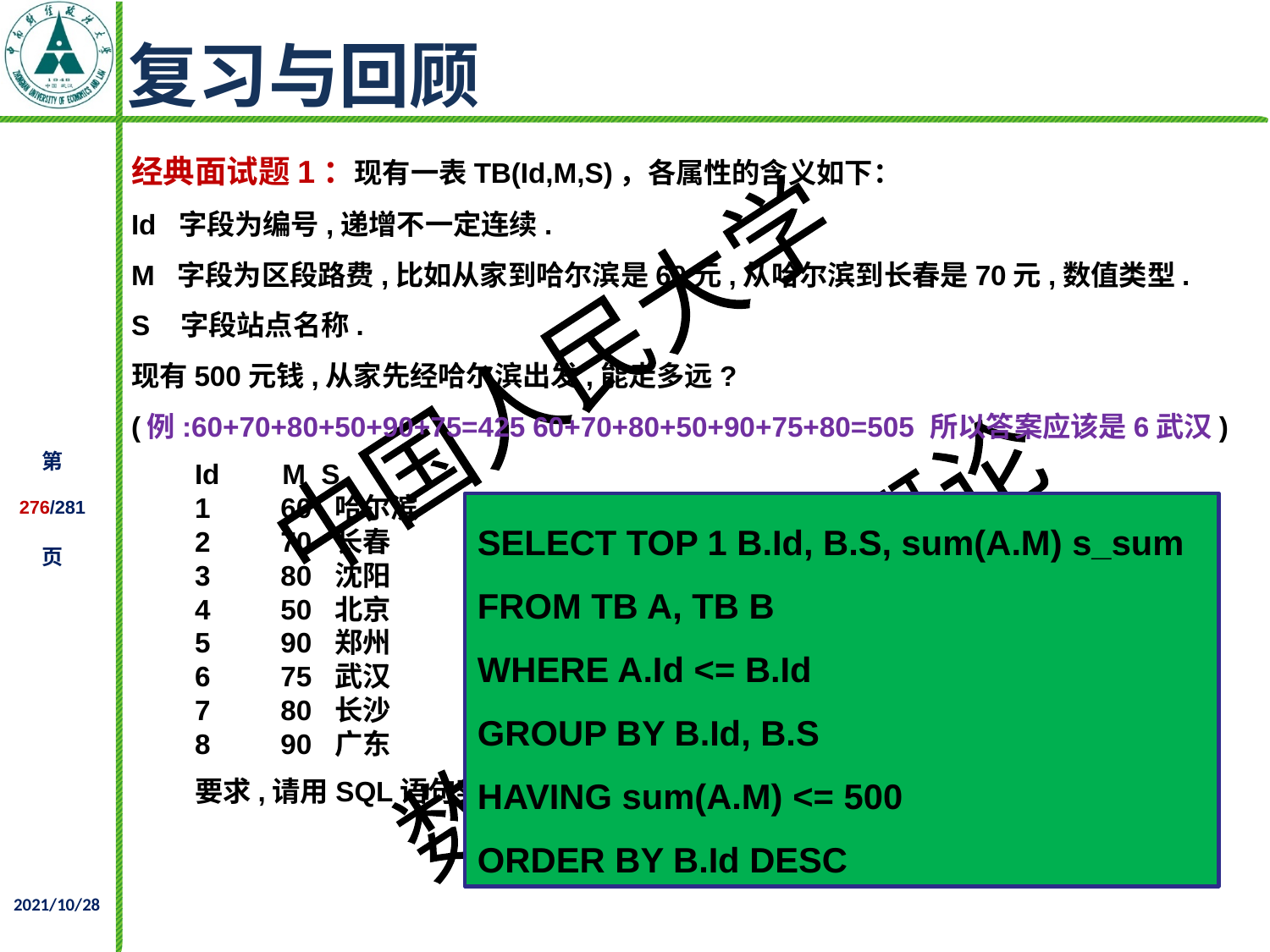

# 复习与回顾
经典面试题1：现有一表TB(Id,M,S)，各属性的含义如下：
Id  字段为编号,递增不一定连续.
M  字段为区段路费,比如从家到哈尔滨是60元,从哈尔滨到长春是70元,数值类型.
S   字段站点名称.
现有500元钱,从家先经哈尔滨出发,能走多远?
(例:60+70+80+50+90+75=425 60+70+80+50+90+75+80=505 所以答案应该是6武汉)
Id        M  S
1         60  哈尔滨
2         70  长春
3         80  沈阳
4         50  北京
5         90  郑州
6         75  武汉
7         80  长沙
8         90  广东
要求,请用SQL语句实现。
SELECT TOP 1 B.Id, B.S, sum(A.M) s_sum
FROM TB A, TB B
WHERE A.Id <= B.Id
GROUP BY B.Id, B.S
HAVING sum(A.M) <= 500
ORDER BY B.Id DESC
2021/10/28